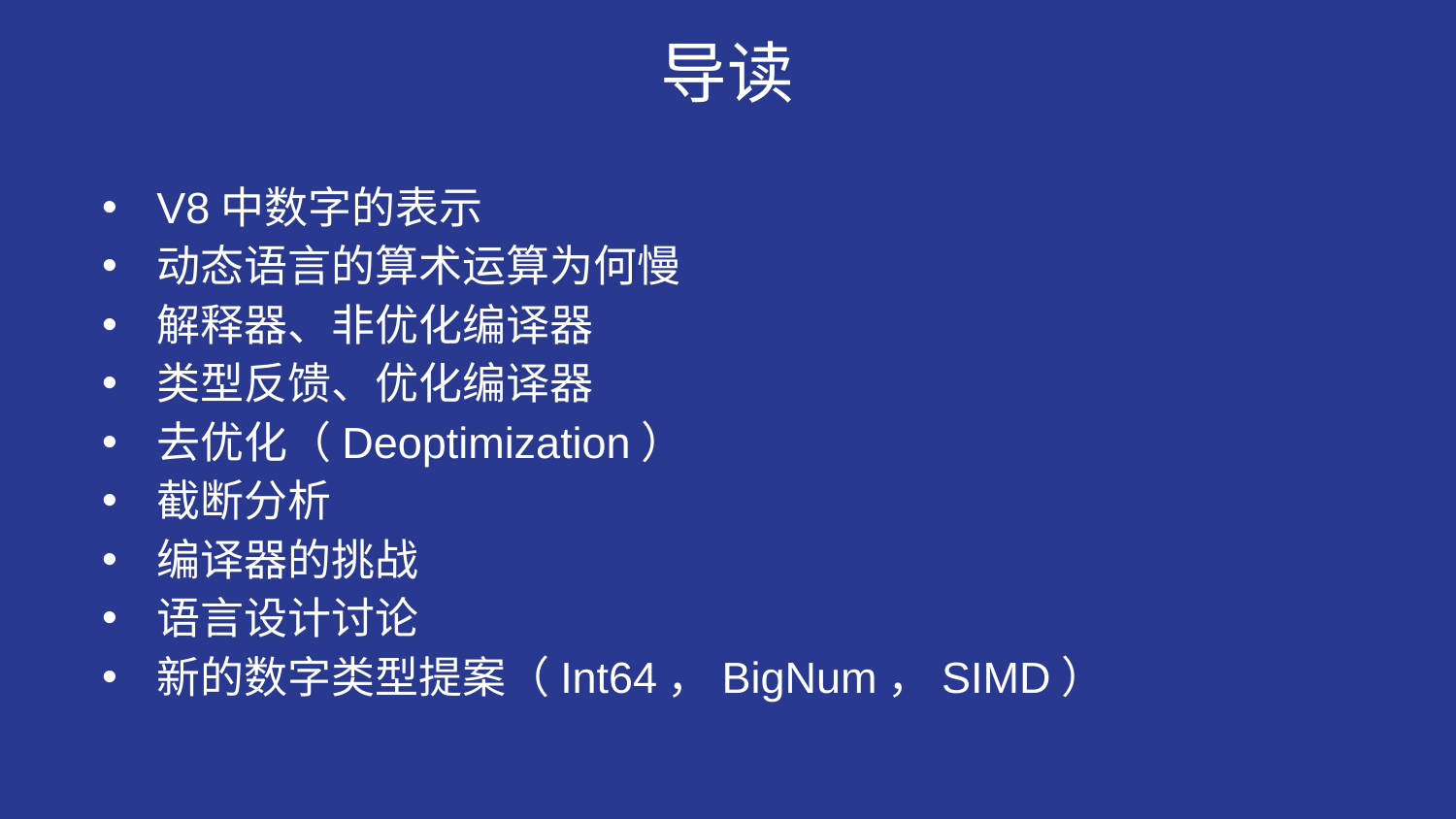

# 导读
V8中数字的表示
动态语言的算术运算为何慢
解释器、非优化编译器
类型反馈、优化编译器
去优化（Deoptimization）
截断分析
编译器的挑战
语言设计讨论
新的数字类型提案（Int64，BigNum，SIMD）